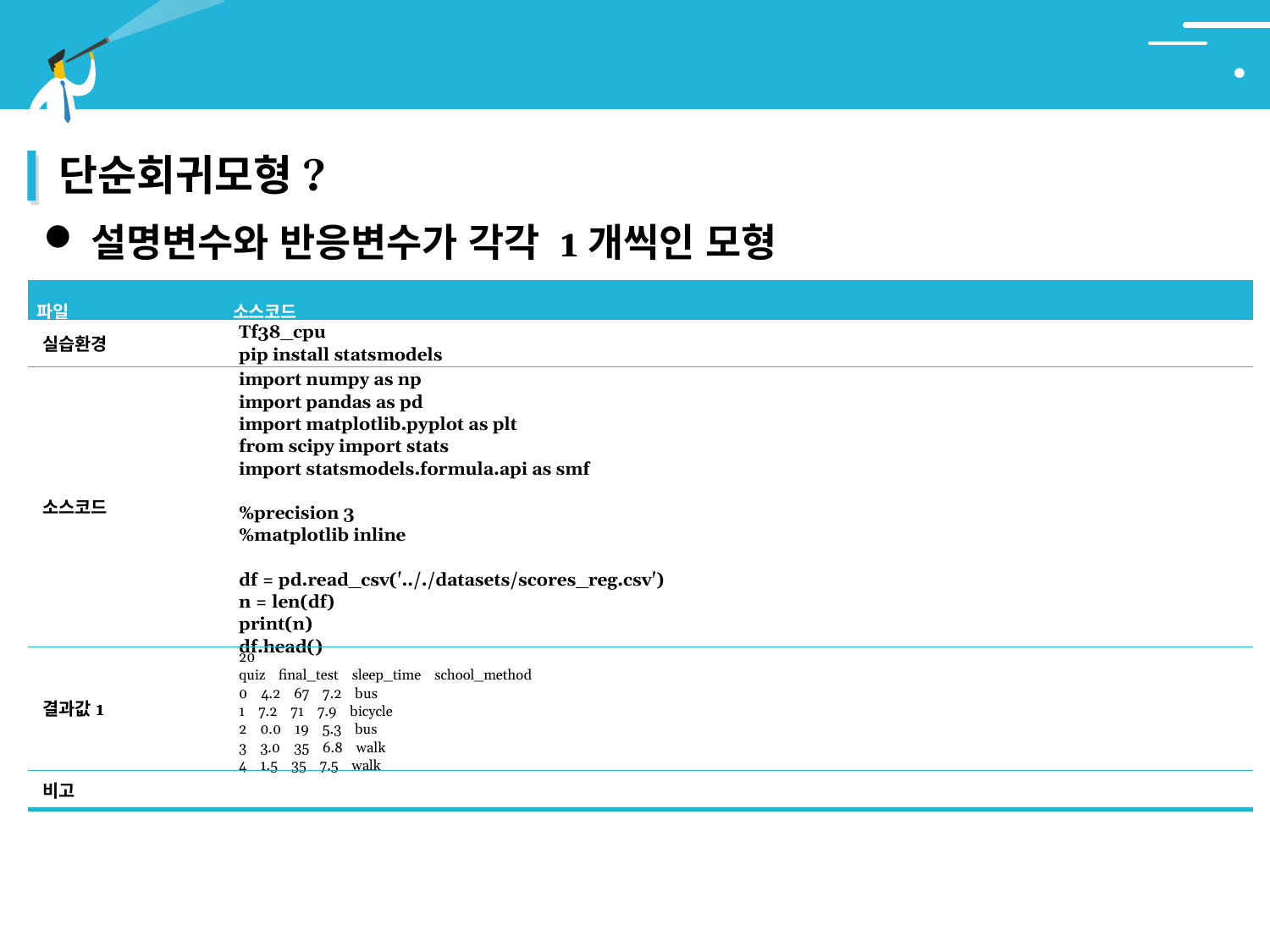

# 3. 최적 회귀
단순회귀모형?

설명변수와 반응변수가 각각 1개씩인 모형

| 파일 | 소스코드 |
| --- | --- |
| 실습환경 | Tf38\_cpu pip install statsmodels |
| 소스코드 | import numpy as np import pandas as pd import matplotlib.pyplot as plt from scipy import stats import statsmodels.formula.api as smf %precision 3 %matplotlib inline df = pd.read\_csv('.././datasets/scores\_reg.csv') n = len(df) print(n) df.head() |
| 결과값1 | 20 quiz final\_test sleep\_time school\_method 0 4.2 67 7.2 bus 1 7.2 71 7.9 bicycle 2 0.0 19 5.3 bus 3 3.0 35 6.8 walk 4 1.5 35 7.5 walk |
| 비고 |  |